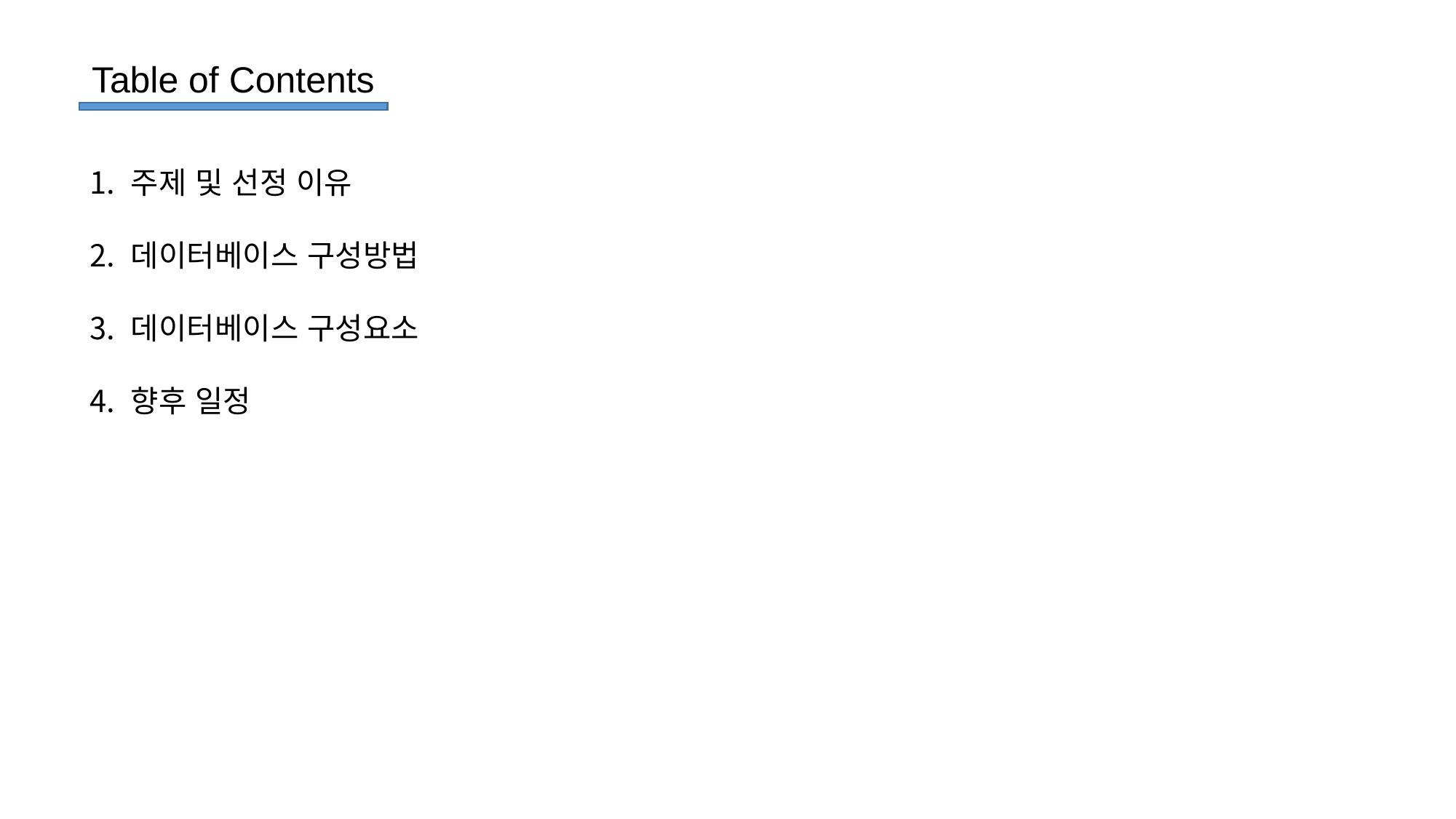

Table of Contents

주제 및 선정 이유

데이터베이스 구성방법

데이터베이스 구성요소

향후 일정